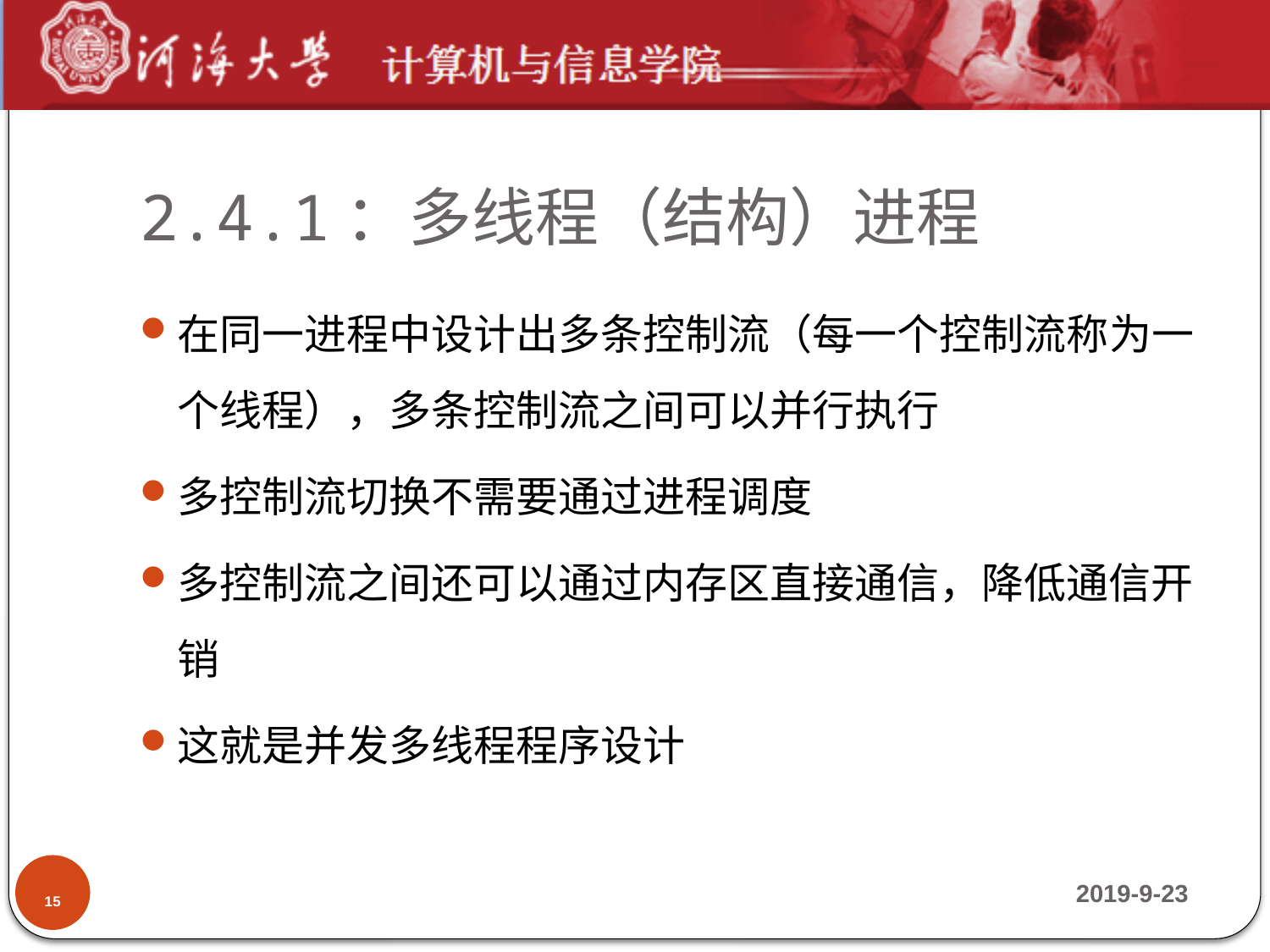

# 2.4.1：多线程（结构）进程
在同一进程中设计出多条控制流（每一个控制流称为一个线程），多条控制流之间可以并行执行
多控制流切换不需要通过进程调度
多控制流之间还可以通过内存区直接通信，降低通信开销
这就是并发多线程程序设计

15
2019-9-23